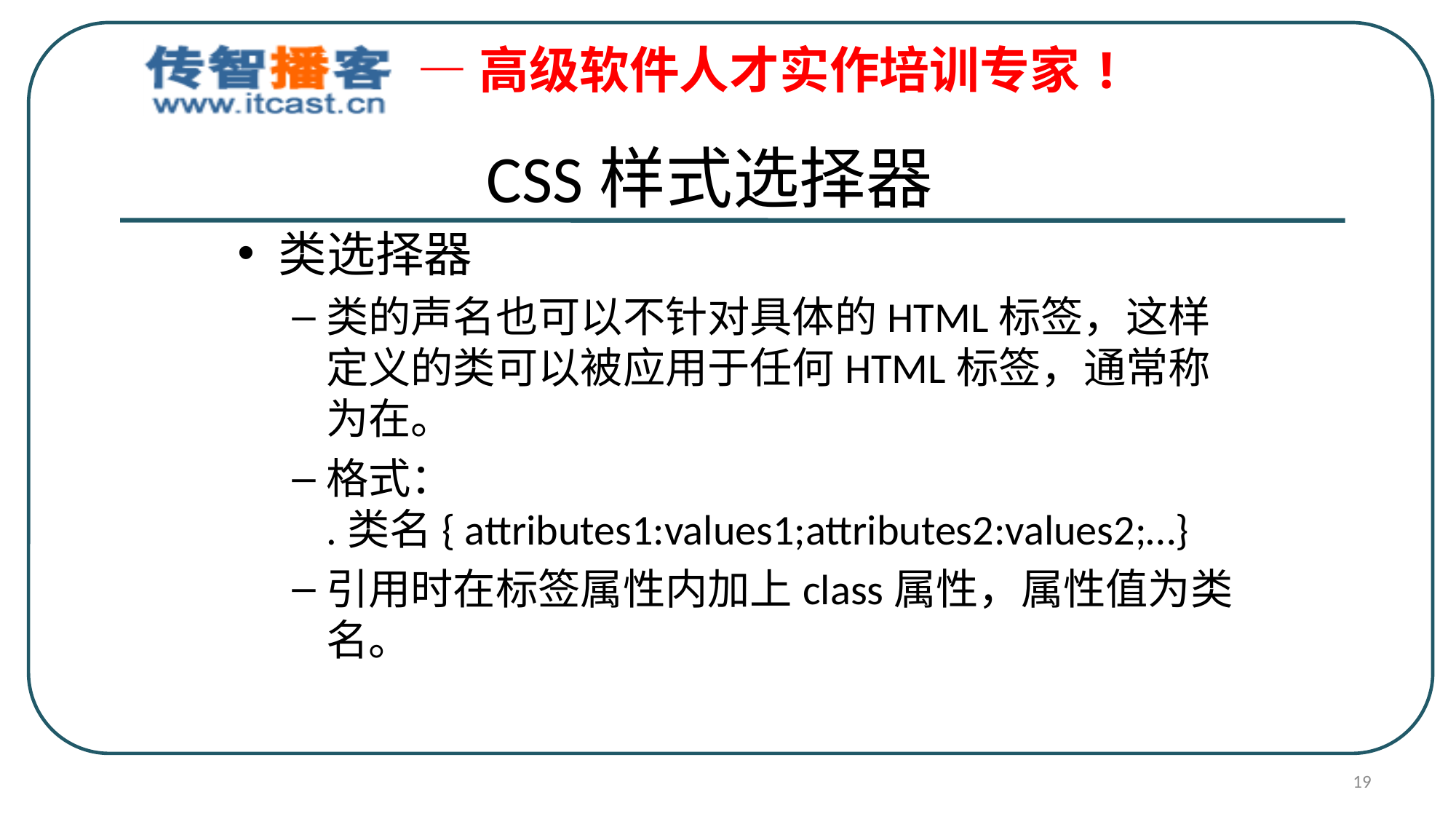

CSS样式选择器
类选择器
类的声名也可以不针对具体的HTML标签，这样定义的类可以被应用于任何HTML标签，通常称为在。
格式：
.类名{ attributes1:values1;attributes2:values2;…}
引用时在标签属性内加上class属性，属性值为类名。
19